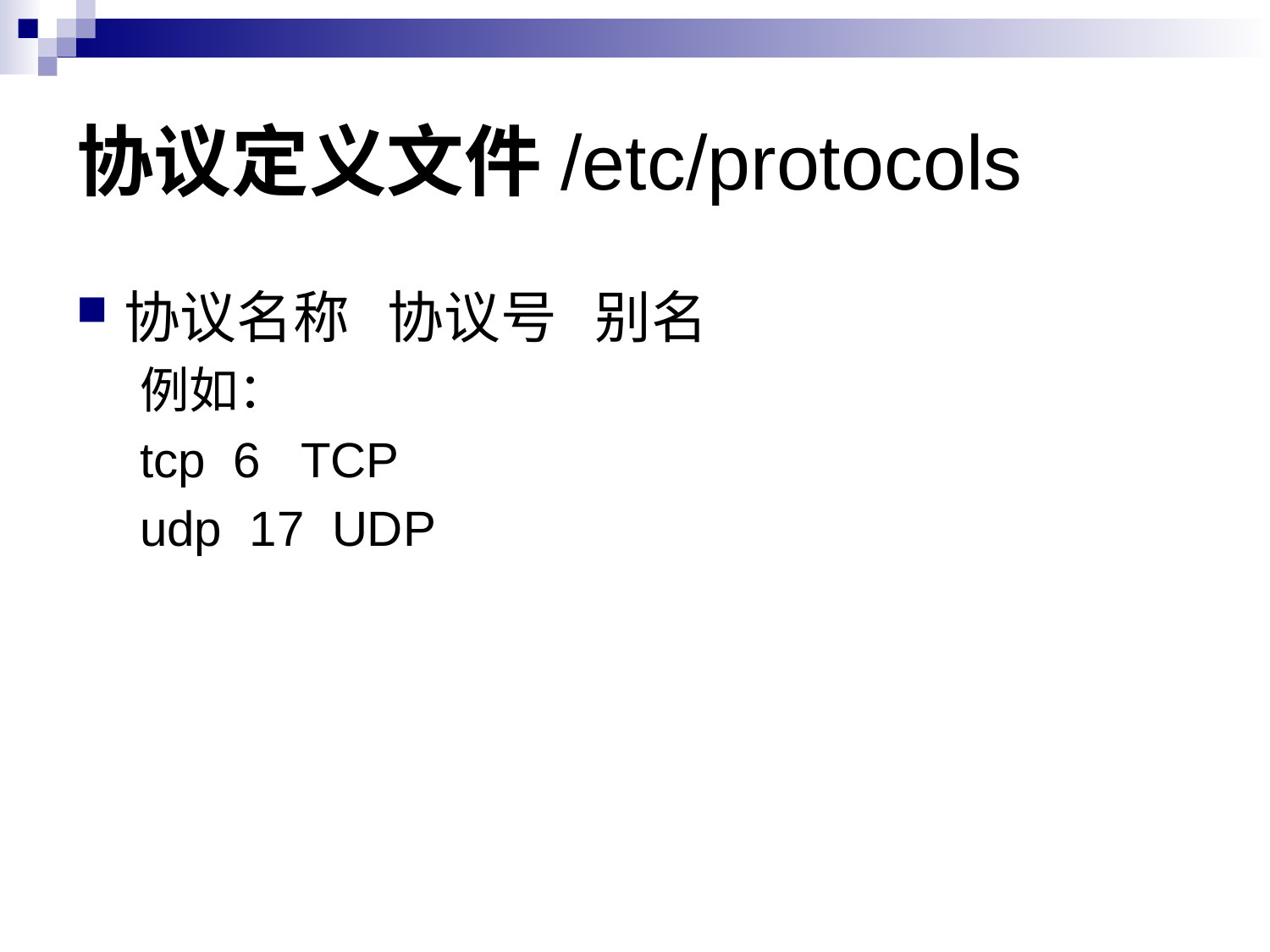

# 协议定义文件/etc/protocols
协议名称   协议号   别名
例如：
tcp  6   TCP
udp  17  UDP